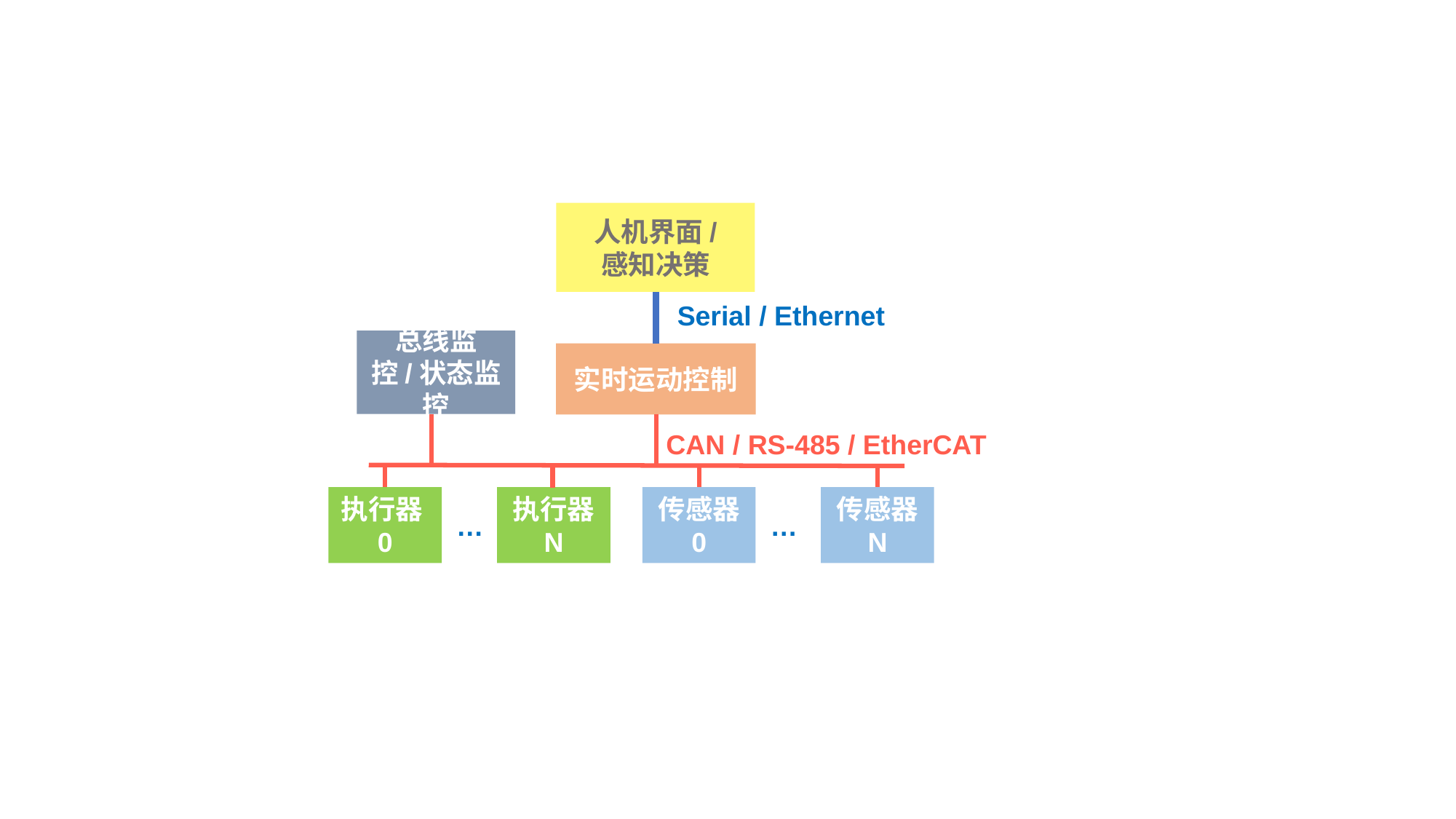

人机界面/
感知决策
Serial / Ethernet
总线监控/状态监控
实时运动控制
CAN / RS-485 / EtherCAT
…
…
传感器
N
执行器
0
传感器
0
执行器
N